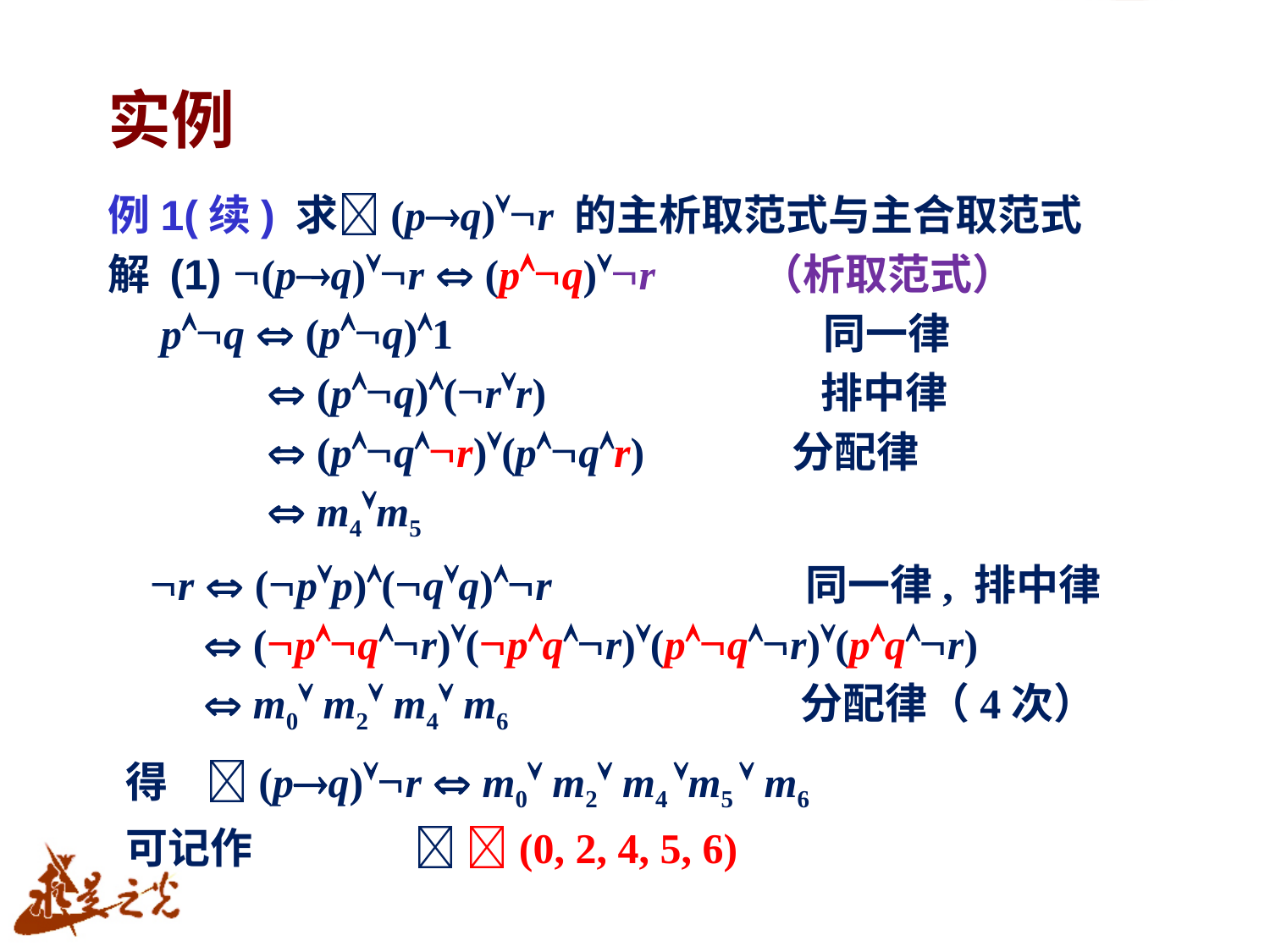

# 实例
例1(续) 求¬(p→q)∨¬r 的主析取范式与主合取范式
解 (1) ¬(p→q)∨¬r ⇔ (p∧¬q)∨¬r         （析取范式）
     p∧¬q ⇔ (p∧¬q)∧1                                  同一律
               ⇔ (p∧¬q)∧(¬r∨r)                         排中律
               ⇔ (p∧¬q∧¬r)∨(p∧¬q∧r)             分配律
               ⇔ m4∨m5

    ¬r ⇔ (¬p∨p)∧(¬q∨q)∧¬r                       同一律, 排中律
         ⇔ (¬p∧¬q∧¬r)∨(¬p∧q∧¬r)∨(p∧¬q∧¬r)∨(p∧q∧¬r)
         ⇔ m0∨ m2∨ m4∨ m6                                           分配律（4次）

得    ¬(p→q)∨¬r ⇔ m0∨ m2∨ m4 ∨m5 ∨ m6
可记作                 ⇔ Σ(0, 2, 4, 5, 6)
12